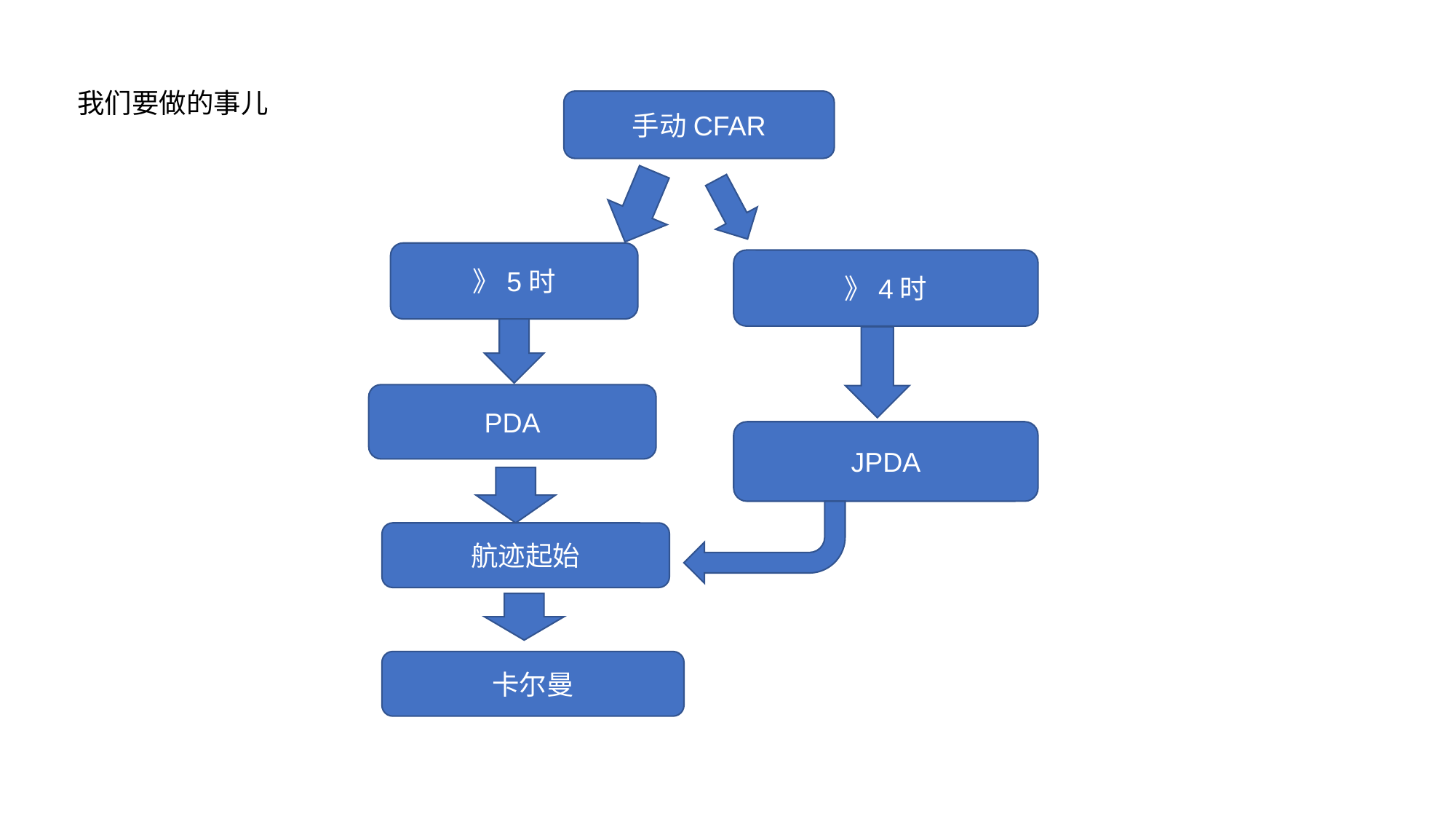

我们要做的事儿
手动CFAR

》5时
》4时

PDA
JPDA

航迹起始

卡尔曼